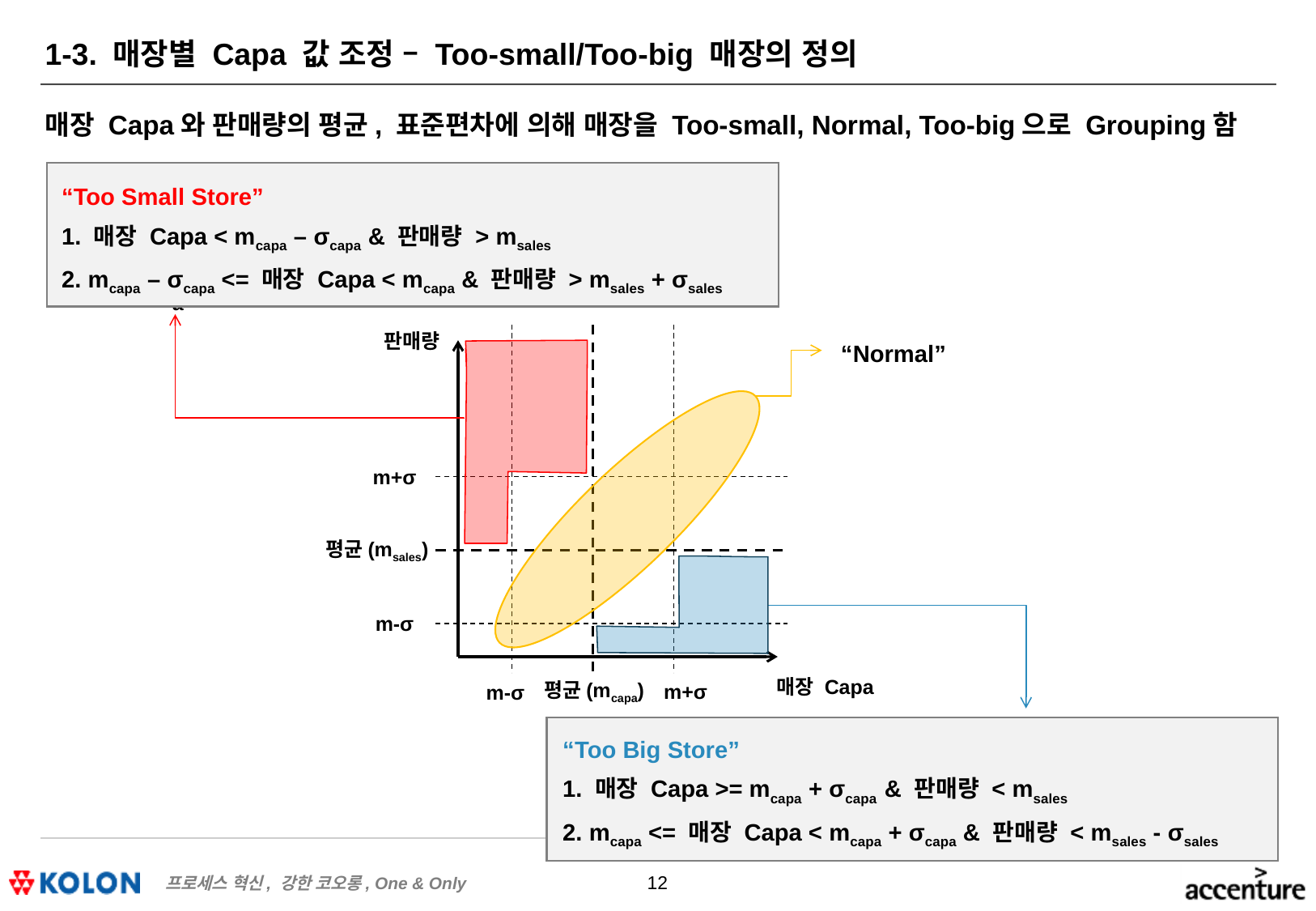

# 1-3. 매장별 Capa 값 조정 – Too-small/Too-big 매장의 정의
매장 Capa와 판매량의 평균, 표준편차에 의해 매장을 Too-small, Normal, Too-big으로 Grouping함

“Too Small Store”
1. 매장 Capa < mcapa – σcapa & 판매량 > msales
2. mcapa – σcapa <= 매장 Capa < mcapa & 판매량 > msales + σsales
a
판매량

m+σ

평균(msales)
m-σ
매장 Capa
평균(mcapa)
m+σ
m-σ
“Normal”

a

“Too Big Store”
1. 매장 Capa >= mcapa + σcapa  & 판매량 < msales
2. mcapa <= 매장 Capa < mcapa + σcapa & 판매량 < msales - σsales